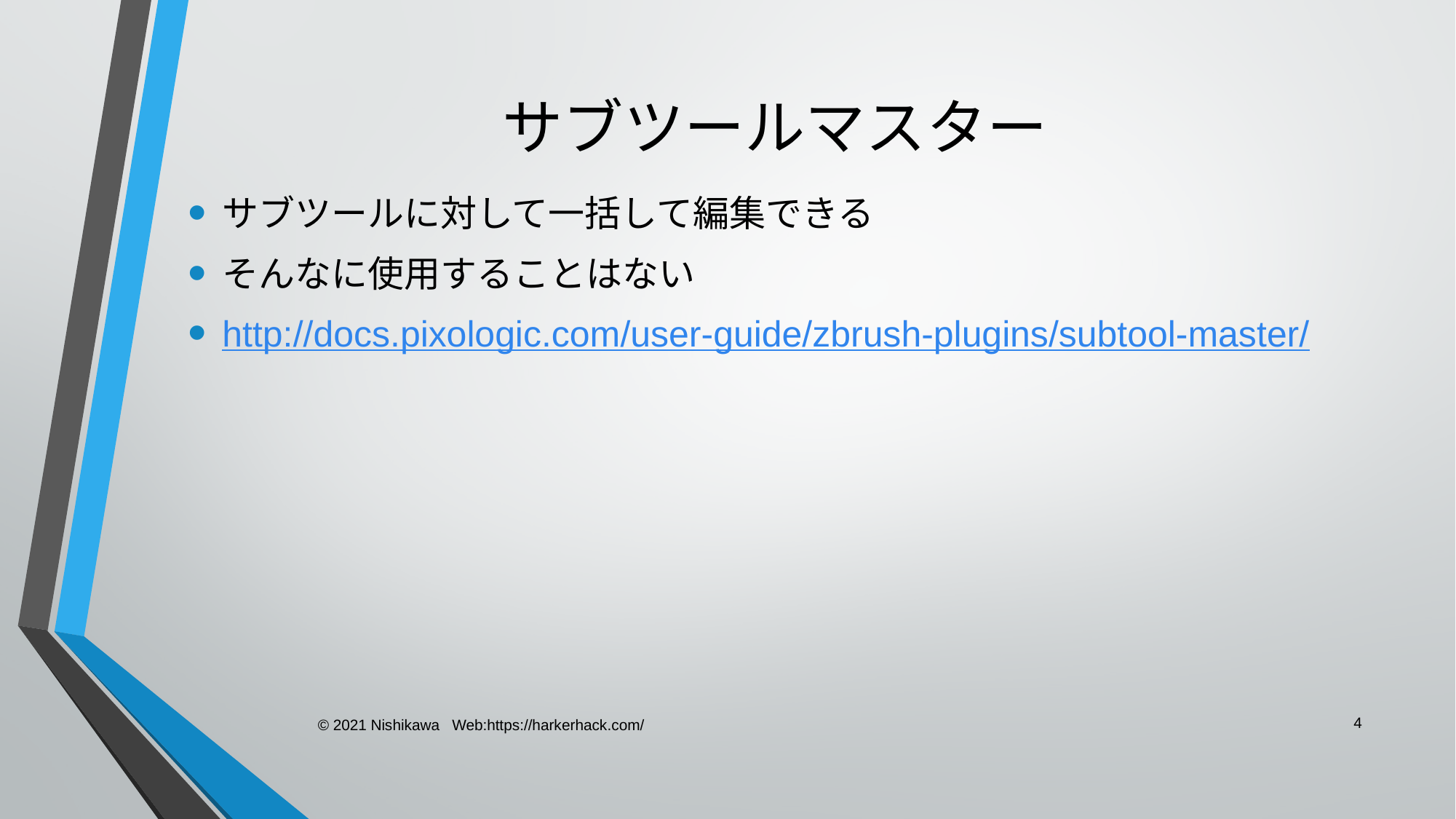

# サブツールマスター
サブツールに対して一括して編集できる
そんなに使用することはない
http://docs.pixologic.com/user-guide/zbrush-plugins/subtool-master/

4
© 2021 Nishikawa   Web:https://harkerhack.com/